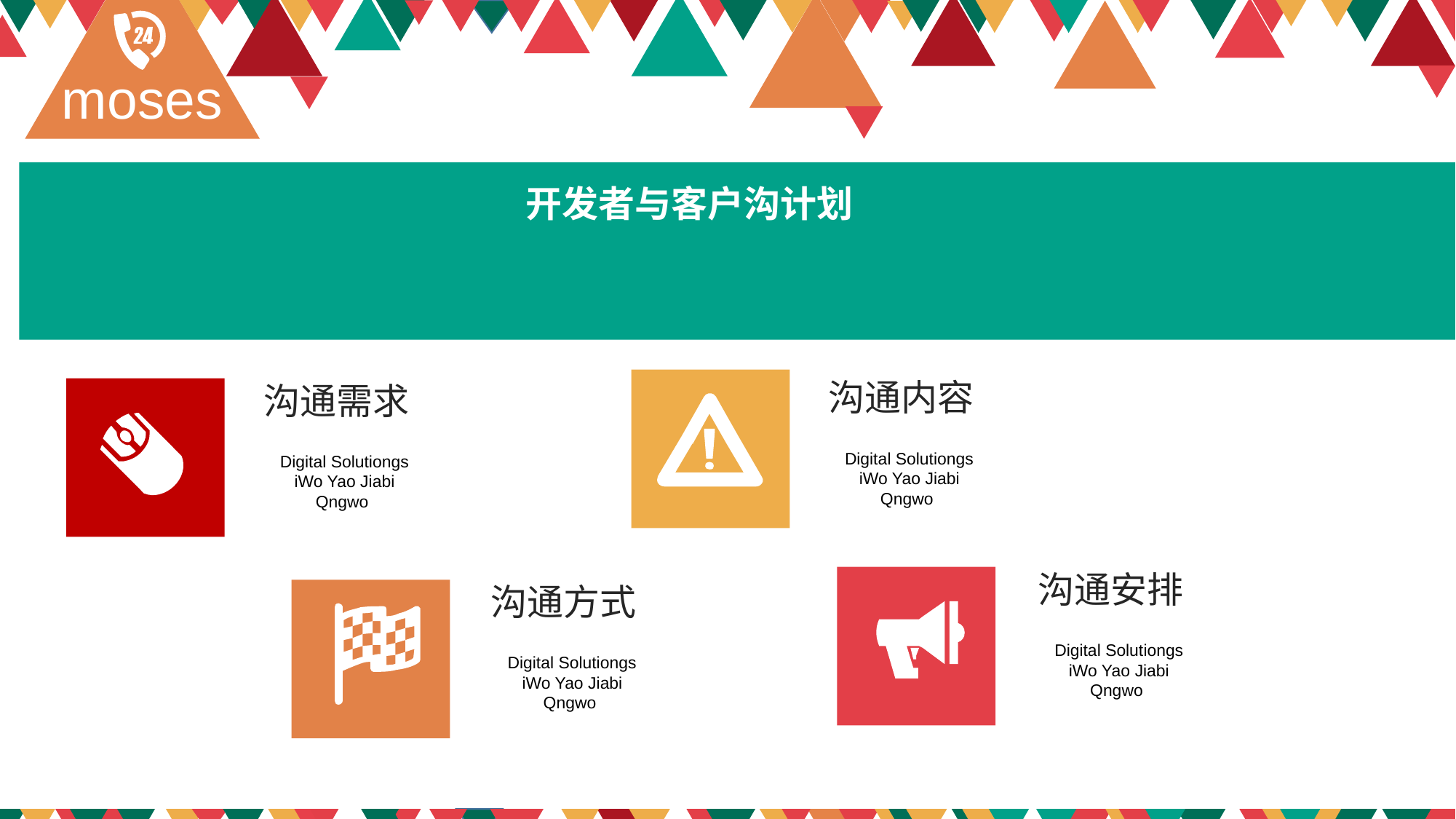

moses

开发者与客户沟计划

沟通内容
Digital Solutiongs iWo Yao Jiabi Qngwo

沟通需求
Digital Solutiongs iWo Yao Jiabi Qngwo

沟通安排
Digital Solutiongs iWo Yao Jiabi Qngwo

沟通方式
Digital Solutiongs iWo Yao Jiabi Qngwo